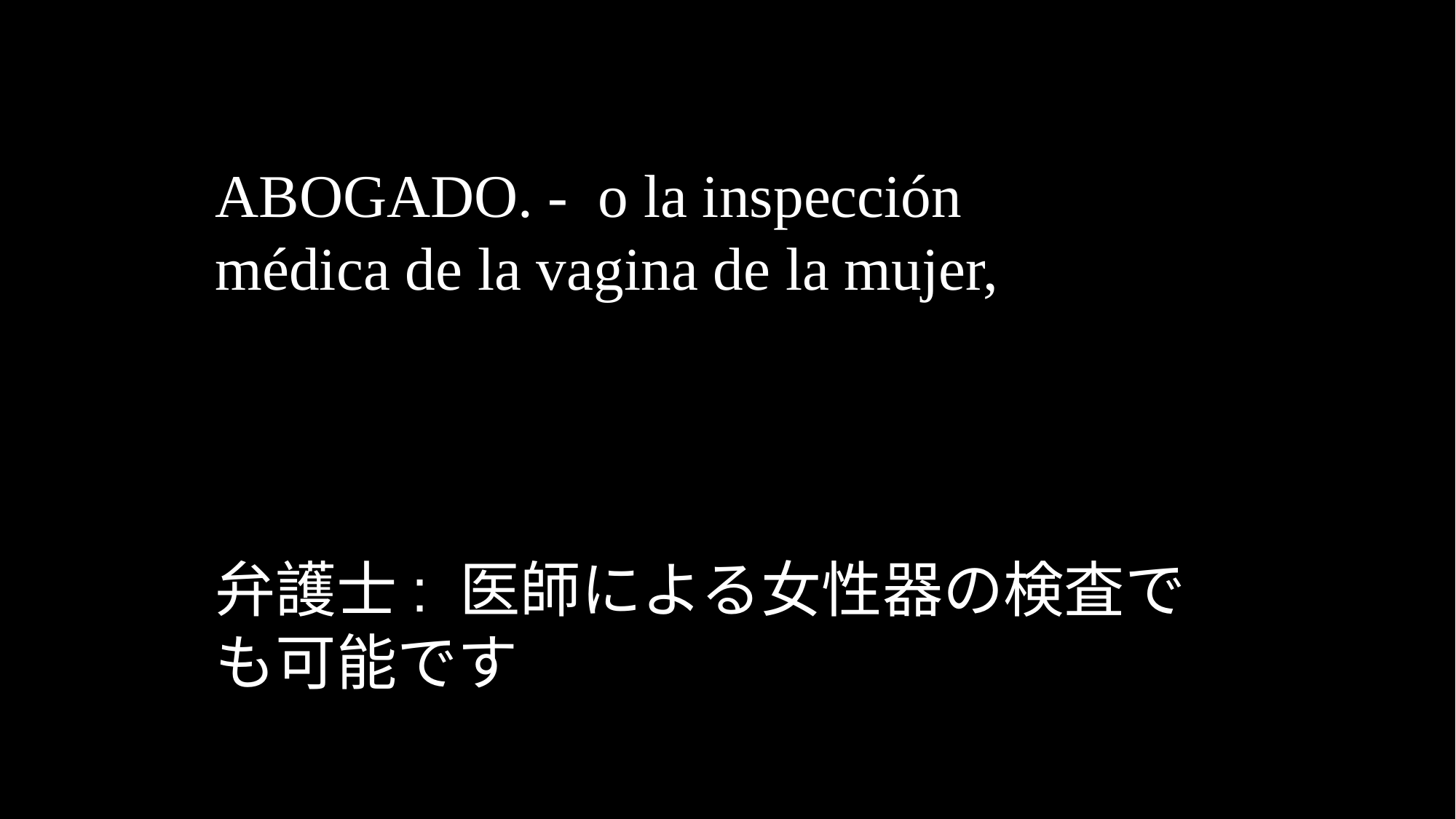

ABOGADO. -  o la inspección médica de la vagina de la mujer,

弁護士: 医師による女性器の検査でも可能です